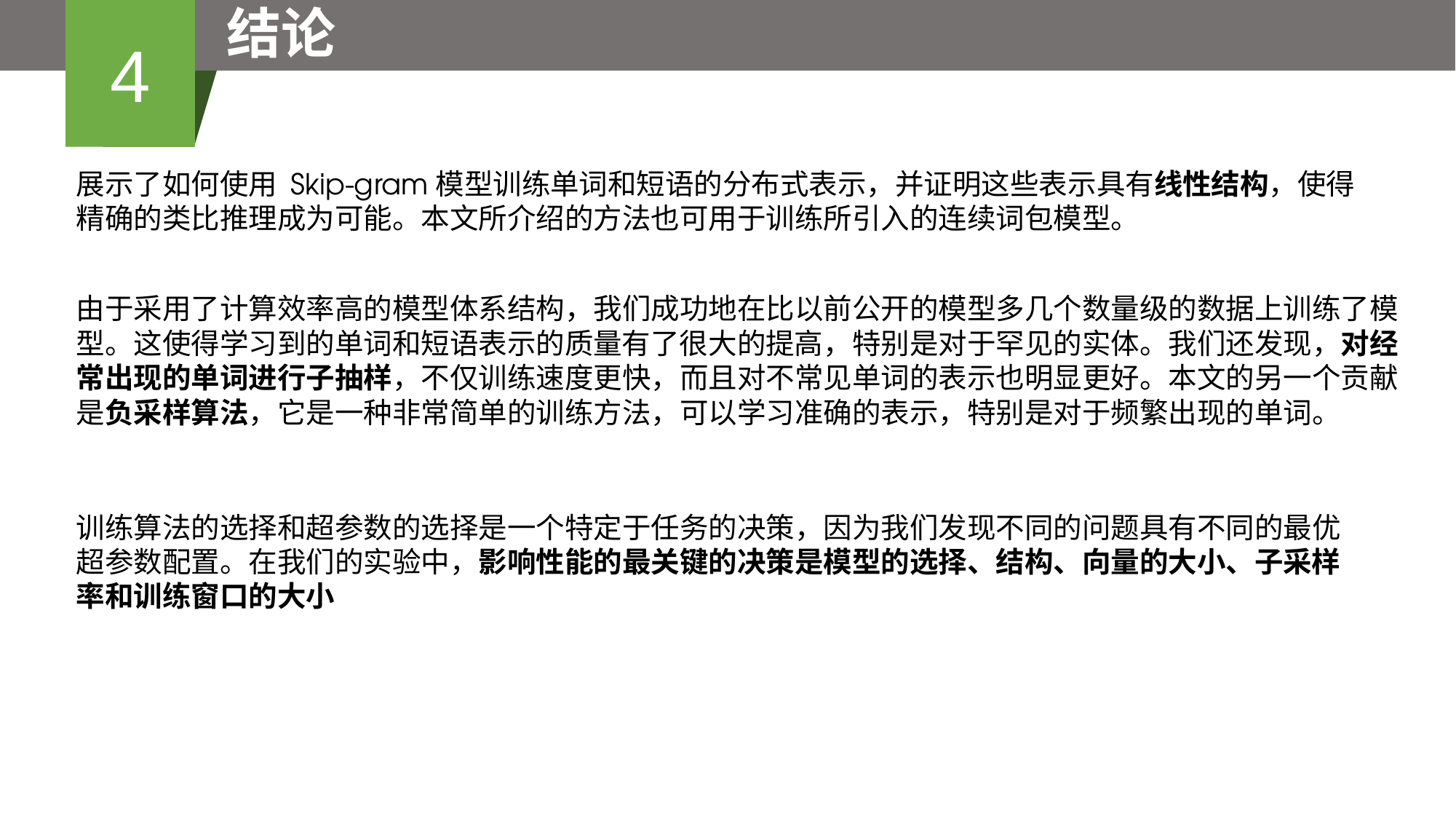

结论
4

展示了如何使用 Skip-gram模型训练单词和短语的分布式表示，并证明这些表示具有线性结构，使得精确的类比推理成为可能。本文所介绍的方法也可用于训练所引入的连续词包模型。
由于采用了计算效率高的模型体系结构，我们成功地在比以前公开的模型多几个数量级的数据上训练了模型。这使得学习到的单词和短语表示的质量有了很大的提高，特别是对于罕见的实体。我们还发现，对经常出现的单词进行子抽样，不仅训练速度更快，而且对不常见单词的表示也明显更好。本文的另一个贡献是负采样算法，它是一种非常简单的训练方法，可以学习准确的表示，特别是对于频繁出现的单词。
输入分论点
训练算法的选择和超参数的选择是一个特定于任务的决策，因为我们发现不同的问题具有不同的最优超参数配置。在我们的实验中，影响性能的最关键的决策是模型的选择、结构、向量的大小、子采样率和训练窗口的大小
输入分论点